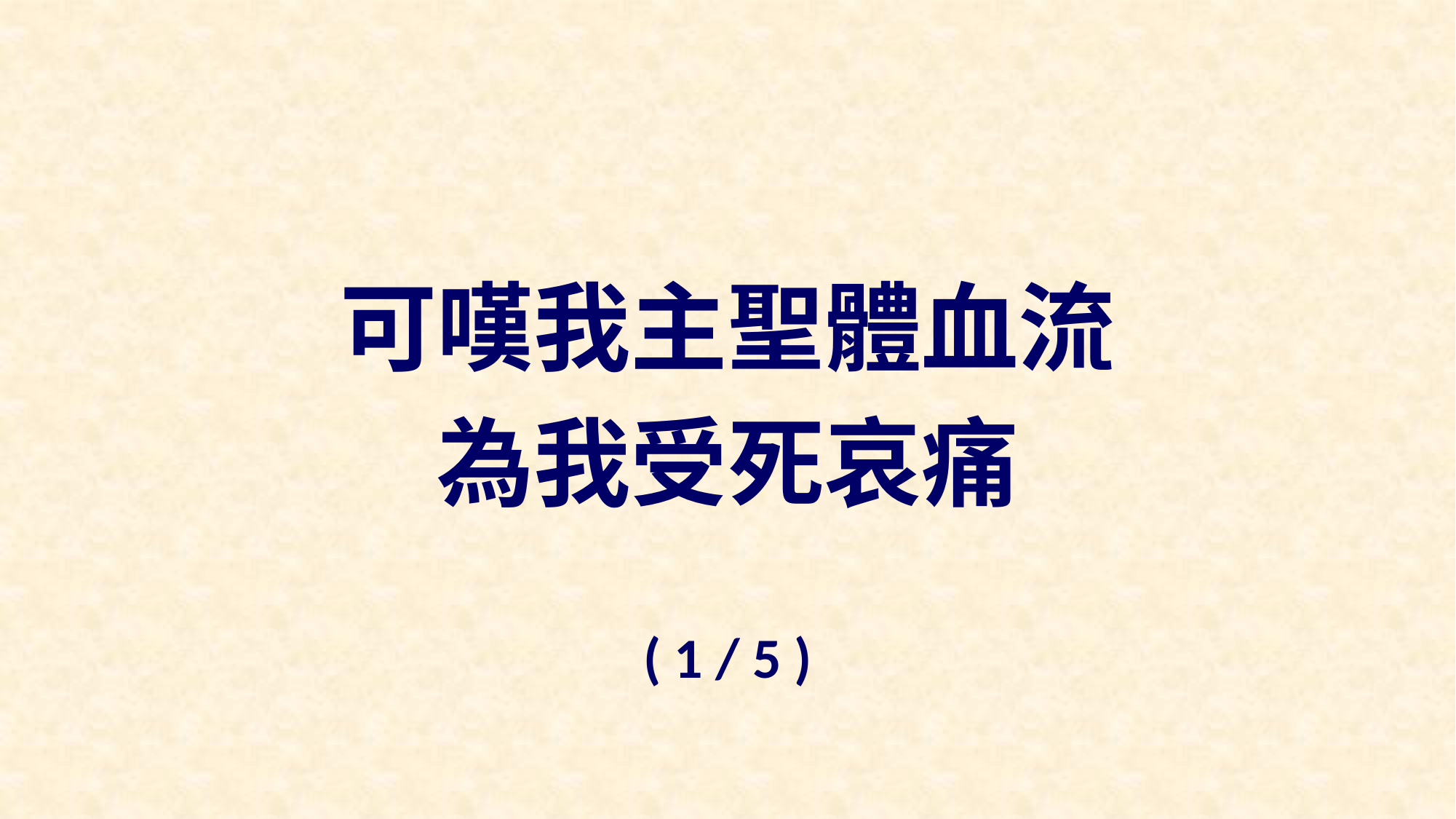

可嘆我主聖體血流
為我受死哀痛
( 1 / 5 )